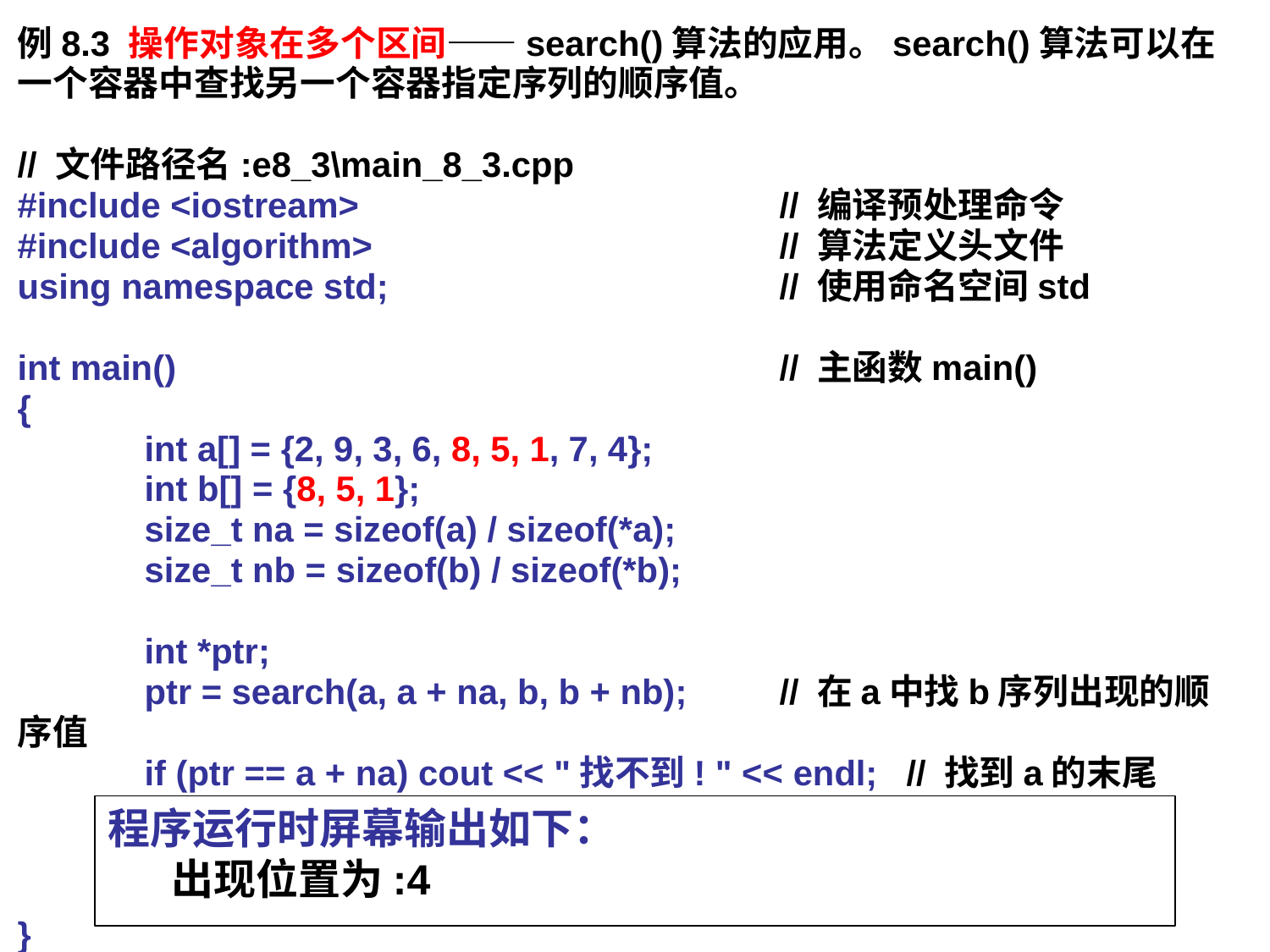

例8.3 操作对象在多个区间——search()算法的应用。search()算法可以在一个容器中查找另一个容器指定序列的顺序值。

// 文件路径名:e8_3\main_8_3.cpp
#include <iostream>               			// 编译预处理命令
#include <algorithm>				// 算法定义头文件
using namespace std;				// 使用命名空间std

int main()					// 主函数main()
{
	int a[] = {2, 9, 3, 6, 8, 5, 1, 7, 4};
	int b[] = {8, 5, 1};
	size_t na = sizeof(a) / sizeof(*a);
	size_t nb = sizeof(b) / sizeof(*b);

	int *ptr;
	ptr = search(a, a + na, b, b + nb);	// 在a中找b序列出现的顺序值
	if (ptr == a + na) cout << "找不到! " << endl;	// 找到a的末尾
	else cout << "出现位置为:" << (ptr - a) << endl;

	return 0;
}
程序运行时屏幕输出如下：
出现位置为:4